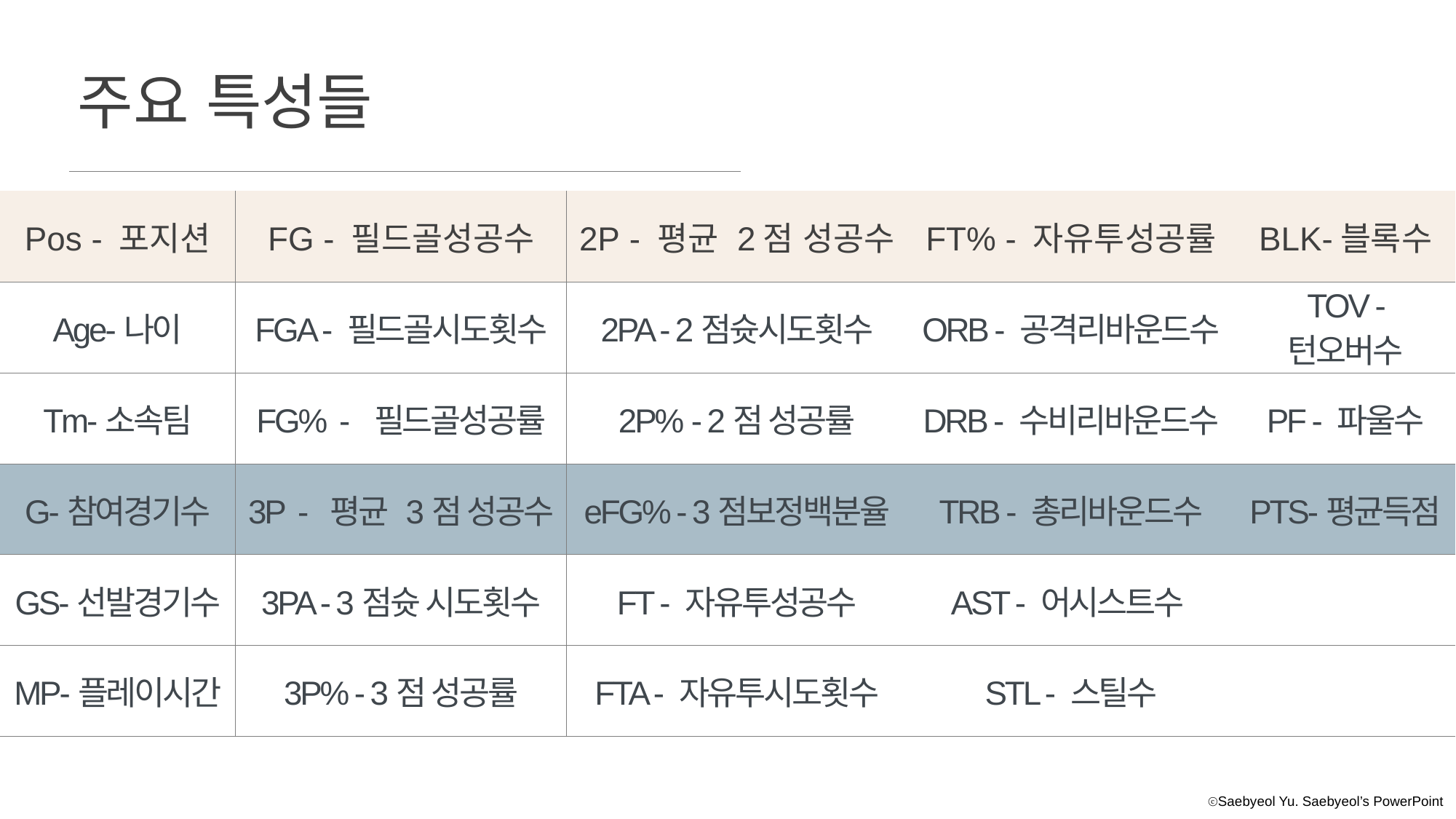

주요 특성들
| Pos - 포지션 | FG - 필드골성공수 | 2P - 평균 2점 성공수 | FT% - 자유투성공률 | BLK-블록수 |
| --- | --- | --- | --- | --- |
| Age-나이 | FGA - 필드골시도횟수 | 2PA - 2점슛시도횟수 | ORB - 공격리바운드수 | TOV - 턴오버수 |
| Tm-소속팀 | FG% - 필드골성공률 | 2P% - 2점 성공률 | DRB - 수비리바운드수 | PF - 파울수 |
| G-참여경기수 | 3P - 평균 3점 성공수 | eFG% - 3점보정백분율 | TRB - 총리바운드수 | PTS-평균득점 |
| GS-선발경기수 | 3PA - 3점슛 시도횟수 | FT - 자유투성공수 | AST - 어시스트수 |  |
| MP-플레이시간 | 3P% - 3점 성공률 | FTA - 자유투시도횟수 | STL - 스틸수 |  |